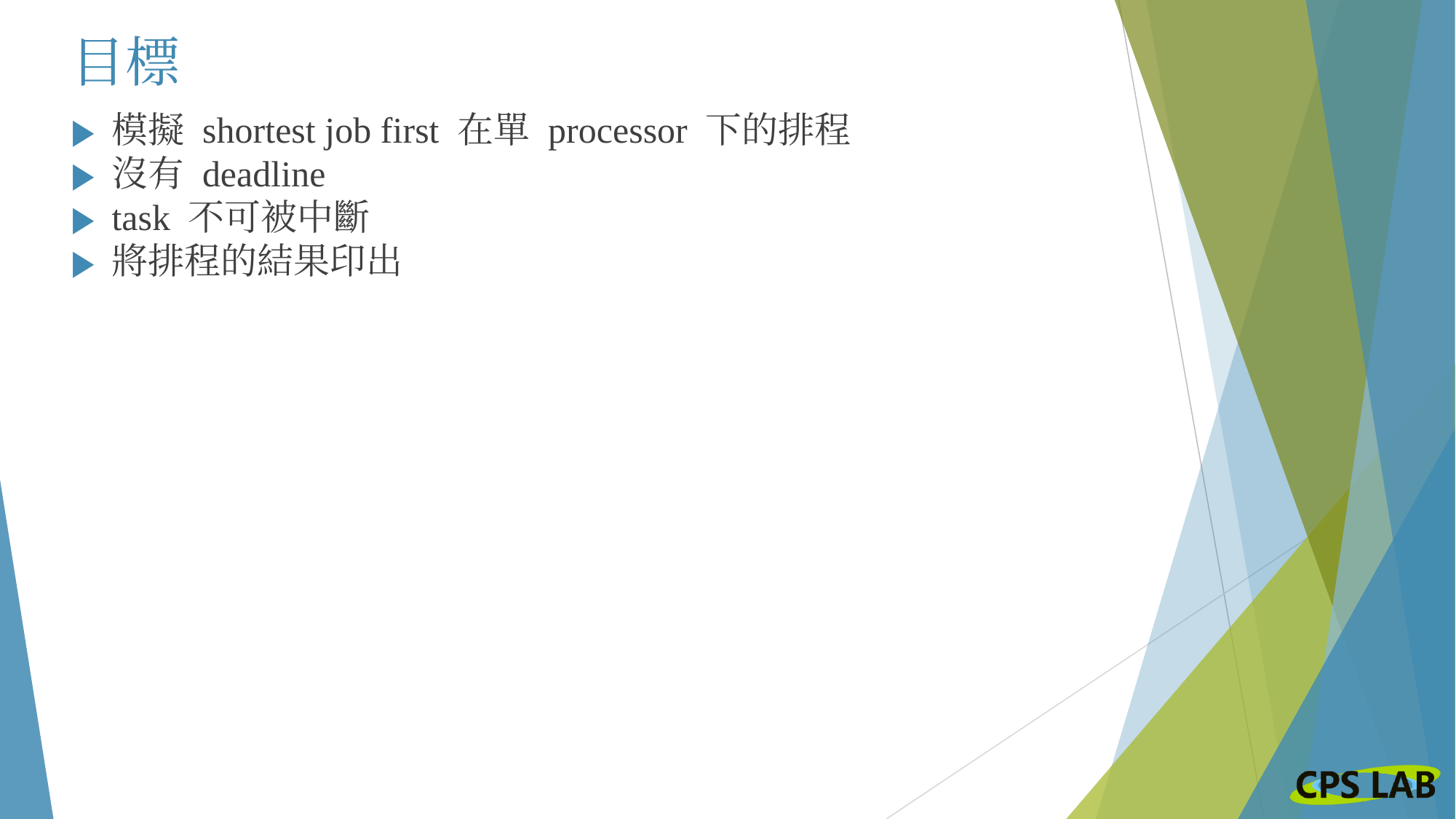

# 目標
模擬 shortest job first 在單 processor 下的排程
沒有 deadline
task 不可被中斷
將排程的結果印出